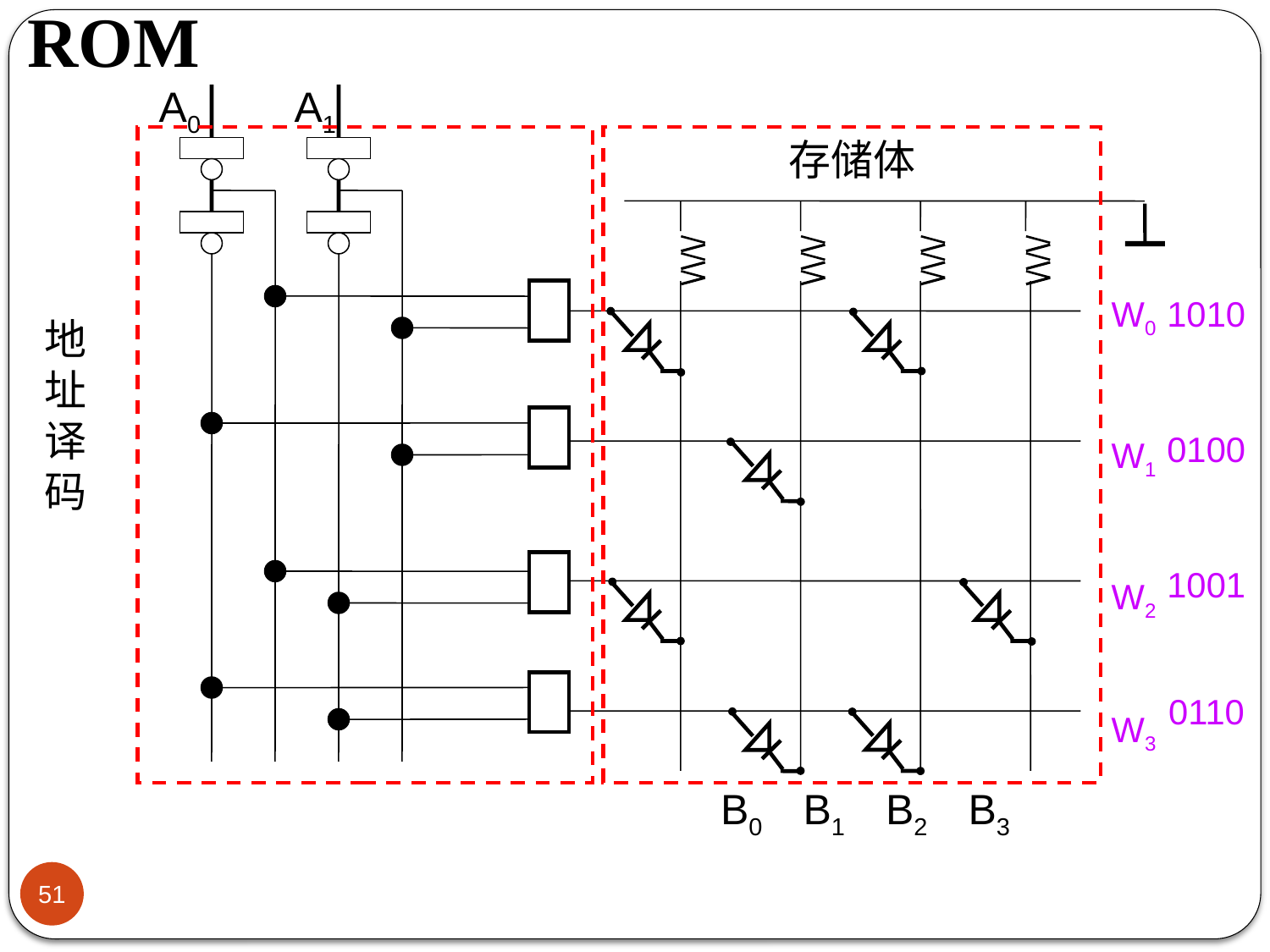

# ROM
A0
A1

存储体

W0

W1

W2

W3
1010

0100

1001

0110

地址译码

B0      B1      B2      B3
51